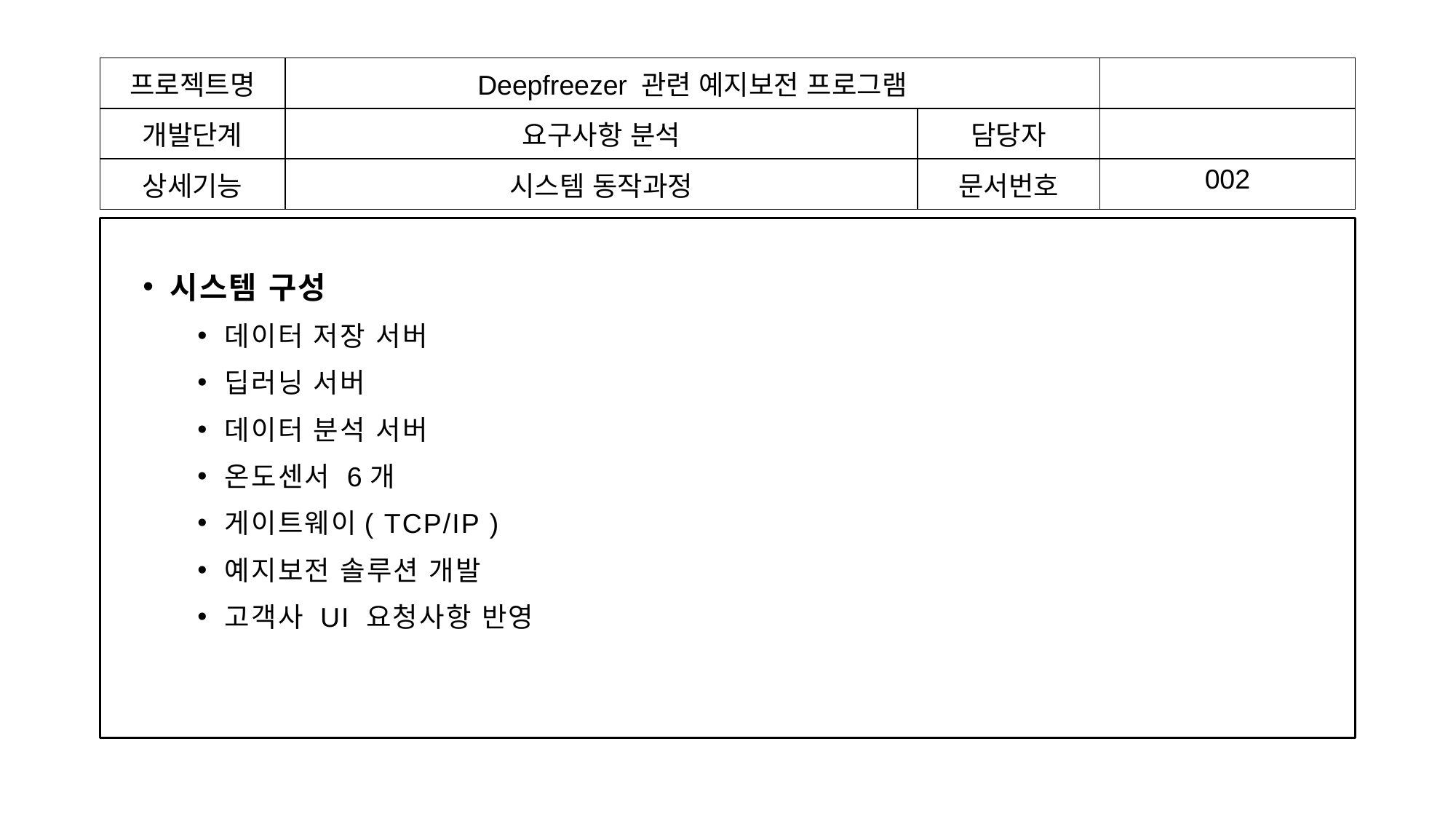

| 프로젝트명 | Deepfreezer 관련 예지보전 프로그램 |  |  |
| --- | --- | --- | --- |
| 개발단계 | 요구사항 분석 | 담당자 |  |
| 상세기능 | 시스템 동작과정 | 문서번호 | 002 |
시스템 구성
데이터 저장 서버
딥러닝 서버
데이터 분석 서버
온도센서 6개
게이트웨이( TCP/IP )
예지보전 솔루션 개발
고객사 UI 요청사항 반영